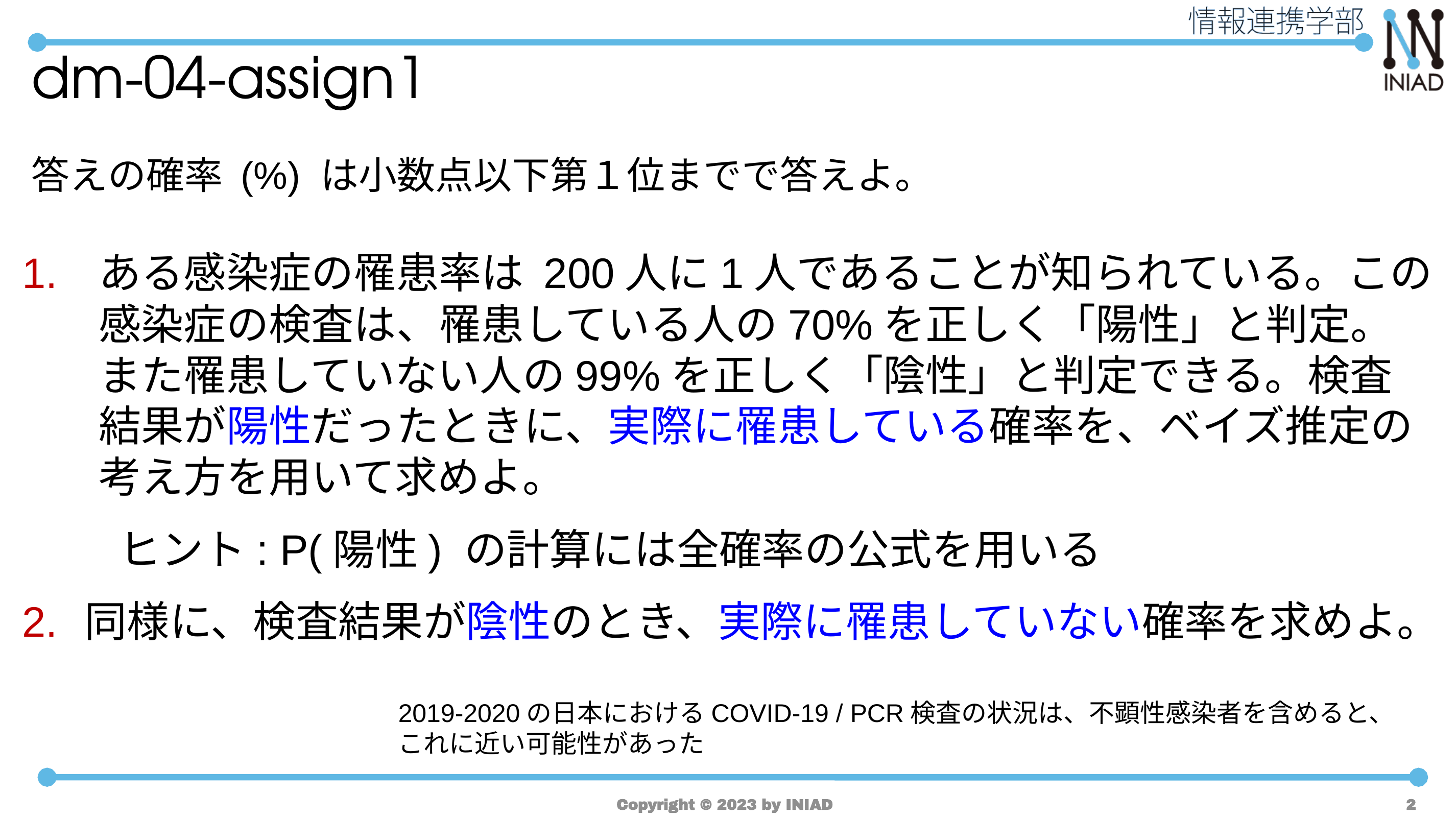

# dm-04-assign1
答えの確率 (%) は小数点以下第１位までで答えよ。
ある感染症の罹患率は 200人に1人であることが知られている。この感染症の検査は、罹患している人の70%を正しく「陽性」と判定。また罹患していない人の99%を正しく「陰性」と判定できる。検査結果が陽性だったときに、実際に罹患している確率を、ベイズ推定の考え方を用いて求めよ。
         ヒント: P(陽性) の計算には全確率の公式を用いる
同様に、検査結果が陰性のとき、実際に罹患していない確率を求めよ。
2019-2020の日本におけるCOVID-19 / PCR検査の状況は、不顕性感染者を含めると、これに近い可能性があった
Copyright © 2023 by INIAD
2